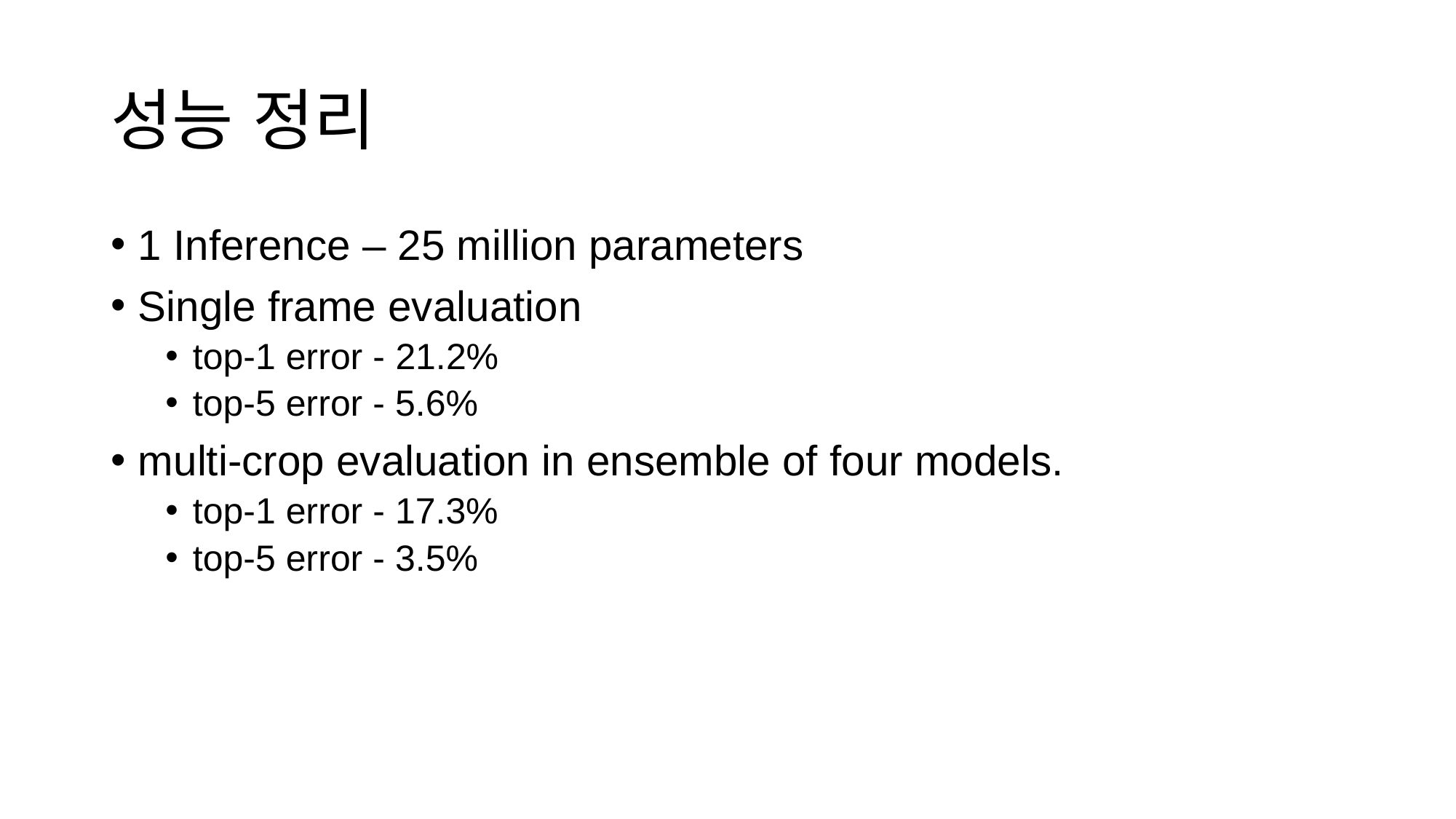

# 성능 정리
1 Inference – 25 million parameters
Single frame evaluation
top-1 error - 21.2%
top-5 error - 5.6%
multi-crop evaluation in ensemble of four models.
top-1 error - 17.3%
top-5 error - 3.5%